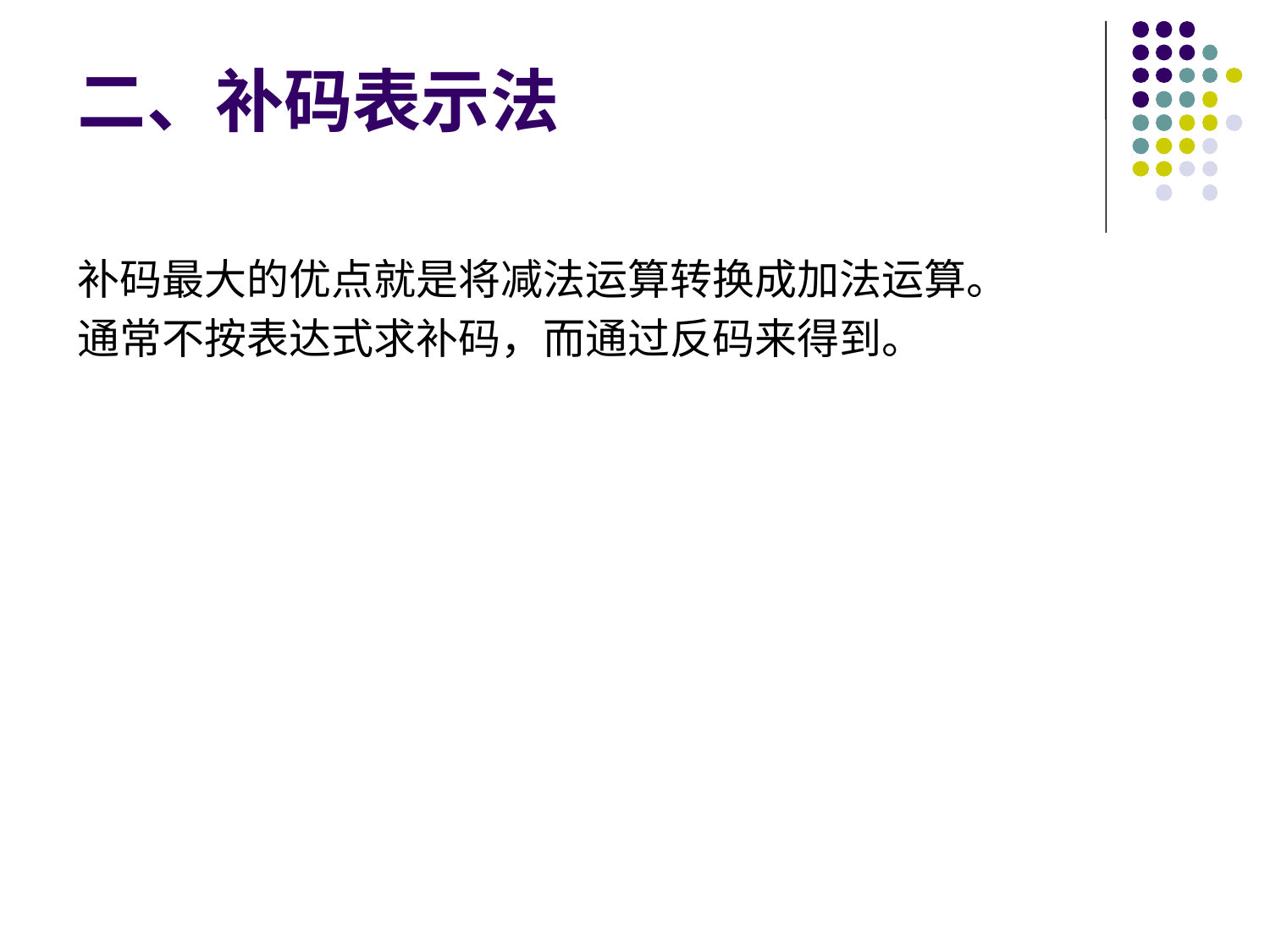

# 二、补码表示法
补码最大的优点就是将减法运算转换成加法运算。
通常不按表达式求补码，而通过反码来得到。
36